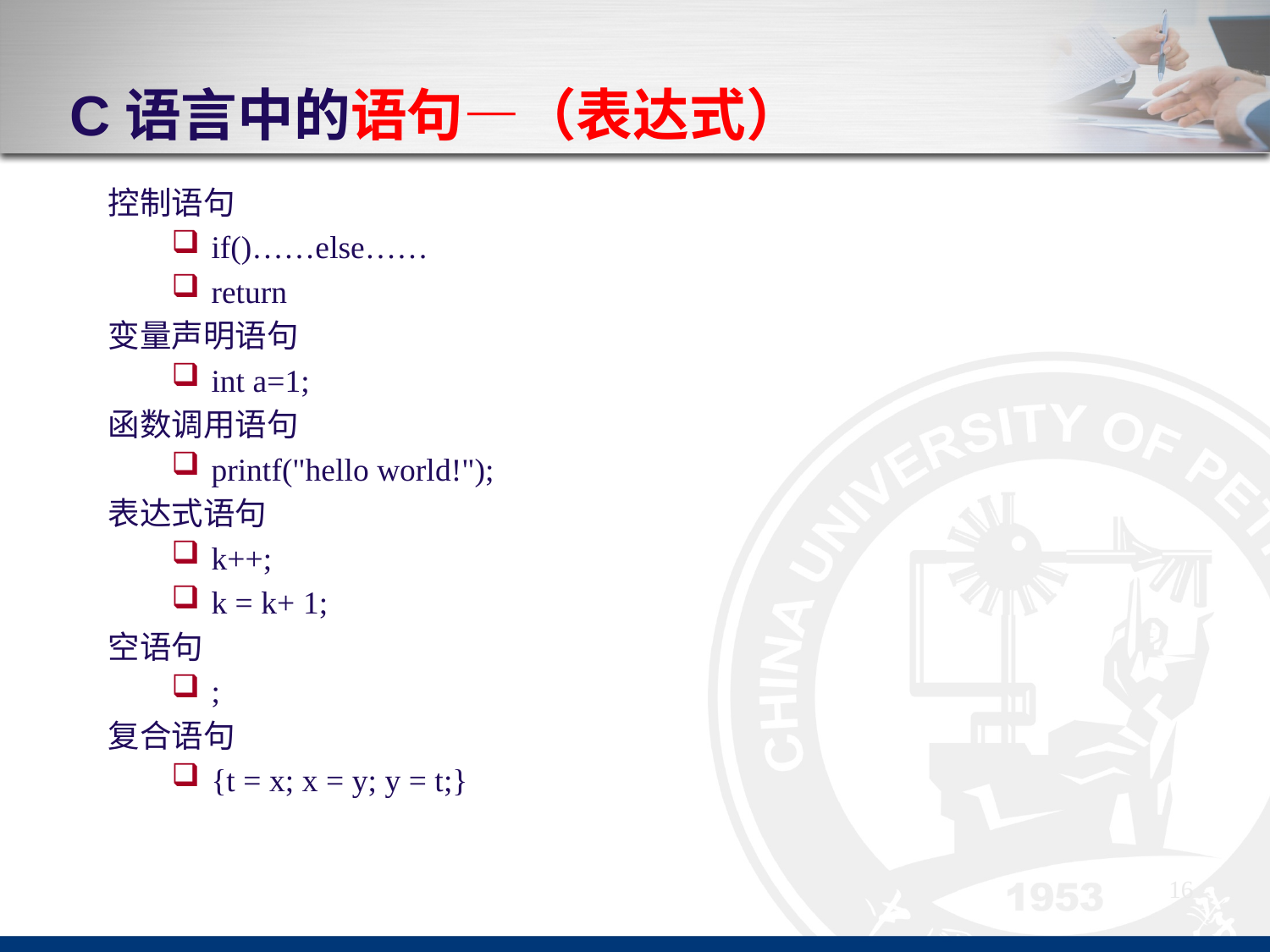

# C语言中的语句—（表达式）
控制语句
if()……else……
return
变量声明语句
int a=1;
函数调用语句
printf("hello world!");
表达式语句
k++;
k = k+ 1;
空语句
;
复合语句
{t = x; x = y; y = t;}

16